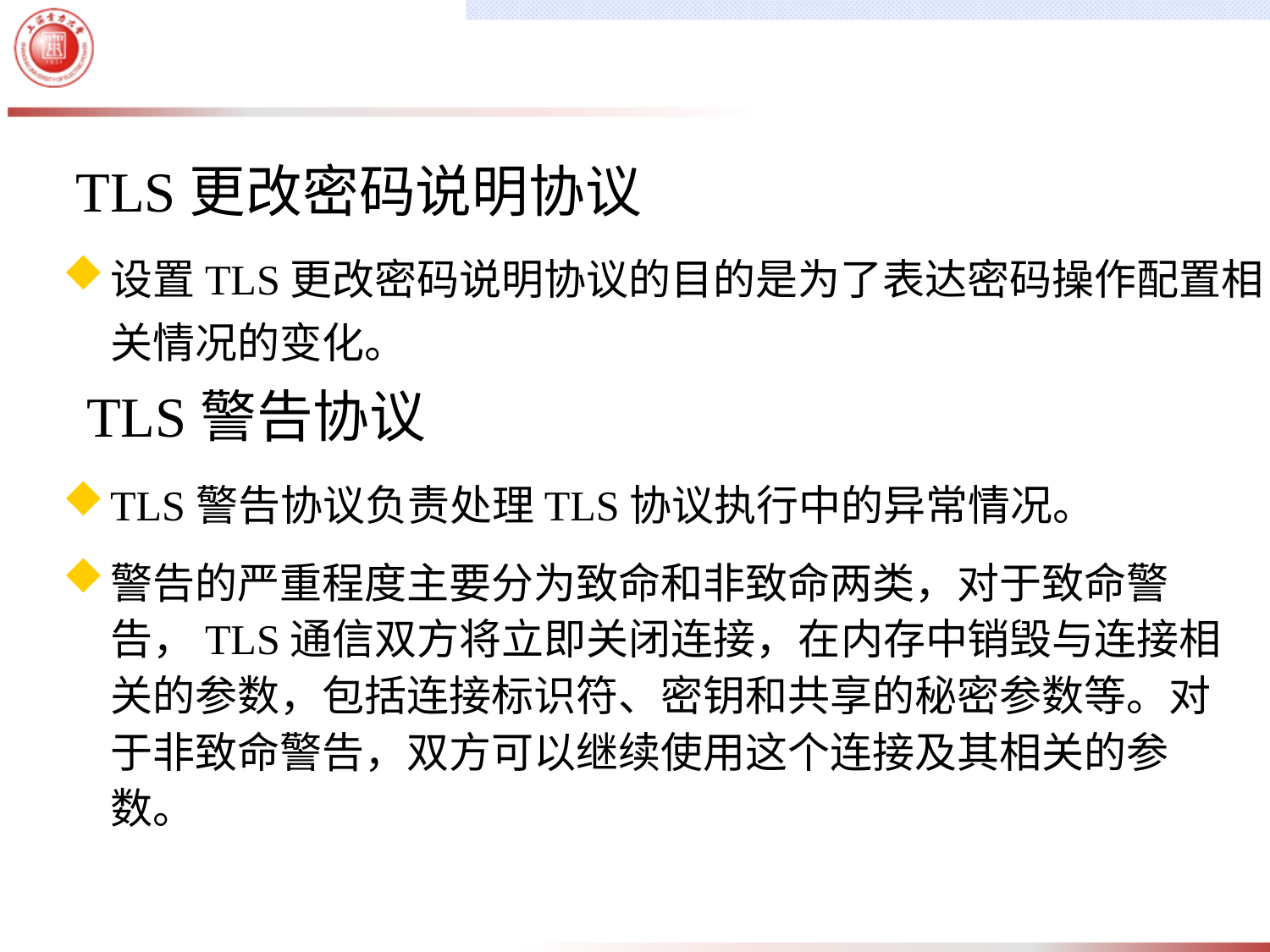

TLS更改密码说明协议
设置TLS更改密码说明协议的目的是为了表达密码操作配置相关情况的变化。
TLS警告协议
TLS警告协议负责处理TLS协议执行中的异常情况。
警告的严重程度主要分为致命和非致命两类，对于致命警告，TLS通信双方将立即关闭连接，在内存中销毁与连接相关的参数，包括连接标识符、密钥和共享的秘密参数等。对于非致命警告，双方可以继续使用这个连接及其相关的参数。